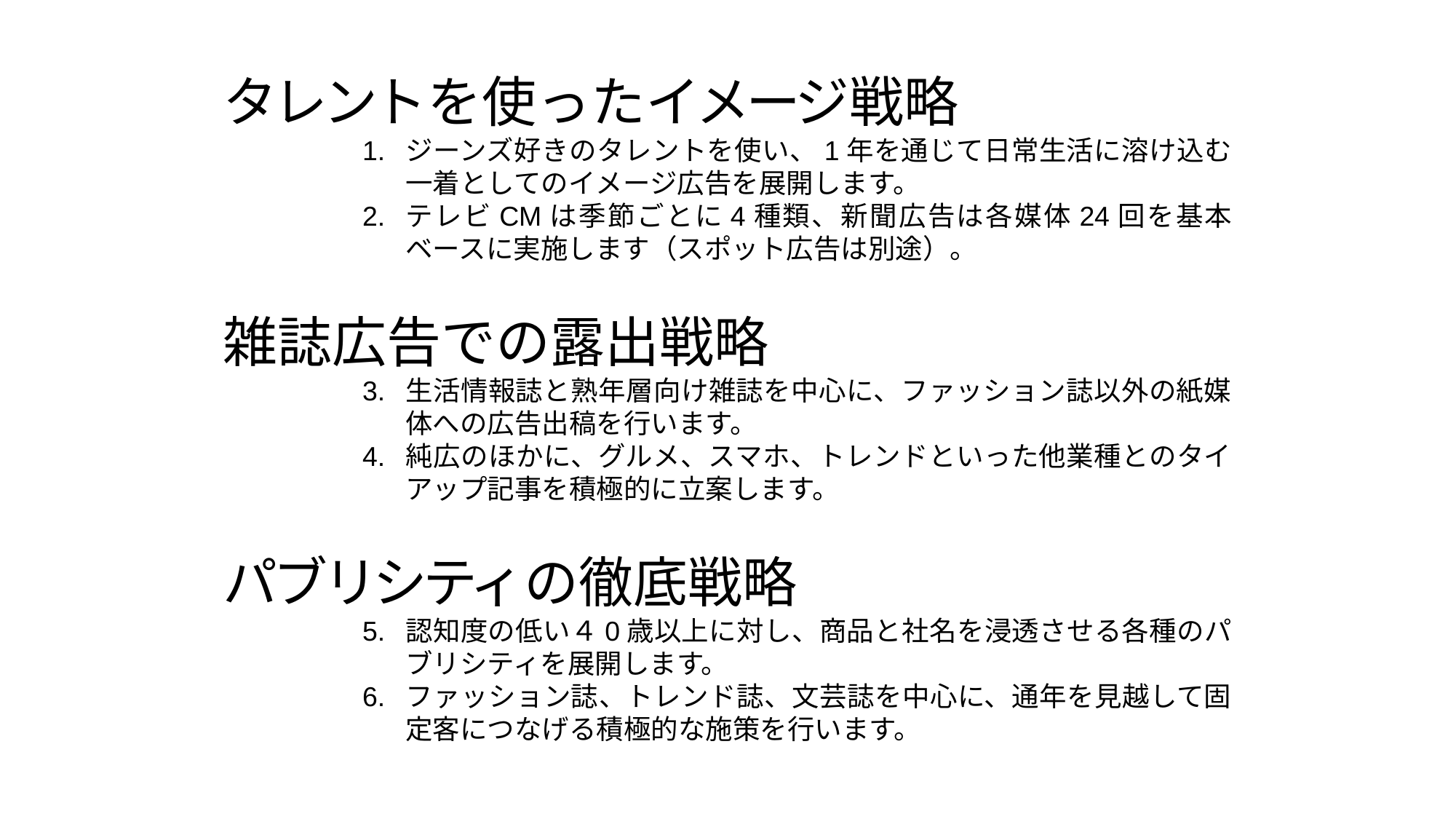

タレントを使ったイメージ戦略
ジーンズ好きのタレントを使い、1年を通じて日常生活に溶け込む一着としてのイメージ広告を展開します。
テレビCMは季節ごとに4種類、新聞広告は各媒体24回を基本ベースに実施します（スポット広告は別途）。

雑誌広告での露出戦略
生活情報誌と熟年層向け雑誌を中心に、ファッション誌以外の紙媒体への広告出稿を行います。
純広のほかに、グルメ、スマホ、トレンドといった他業種とのタイアップ記事を積極的に立案します。

パブリシティの徹底戦略
認知度の低い４0歳以上に対し、商品と社名を浸透させる各種のパブリシティを展開します。
ファッション誌、トレンド誌、文芸誌を中心に、通年を見越して固定客につなげる積極的な施策を行います。